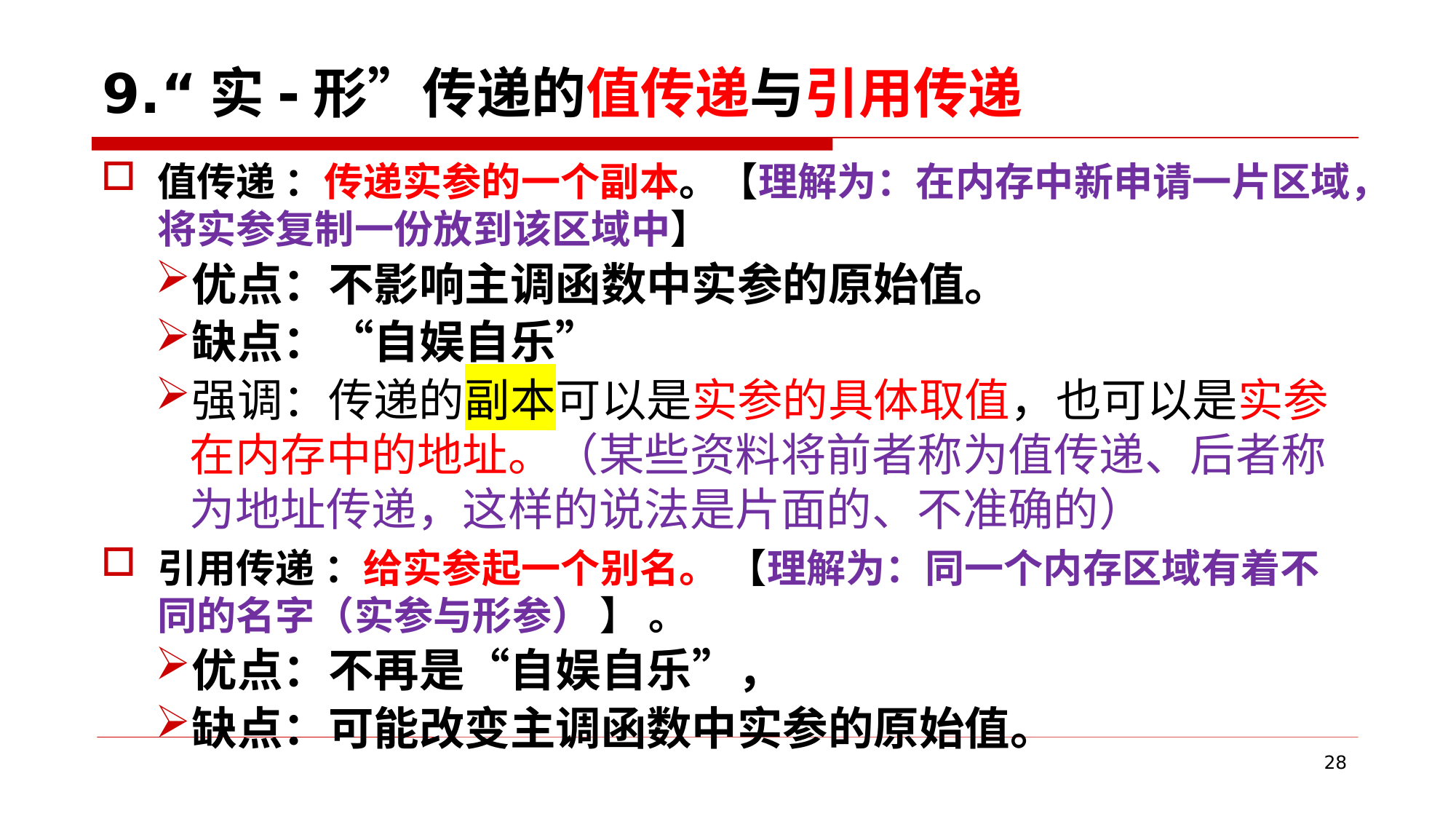

9.“实-形”传递的值传递与引用传递
值传递 ：传递实参的一个副本。【理解为：在内存中新申请一片区域，将实参复制一份放到该区域中】
优点：不影响主调函数中实参的原始值。
缺点：“自娱自乐”
强调：传递的副本可以是实参的具体取值，也可以是实参在内存中的地址。（某些资料将前者称为值传递、后者称为地址传递，这样的说法是片面的、不准确的）
引用传递 ：给实参起一个别名。 【理解为：同一个内存区域有着不同的名字（实参与形参） 】 。
优点：不再是“自娱自乐”，
缺点：可能改变主调函数中实参的原始值。

28